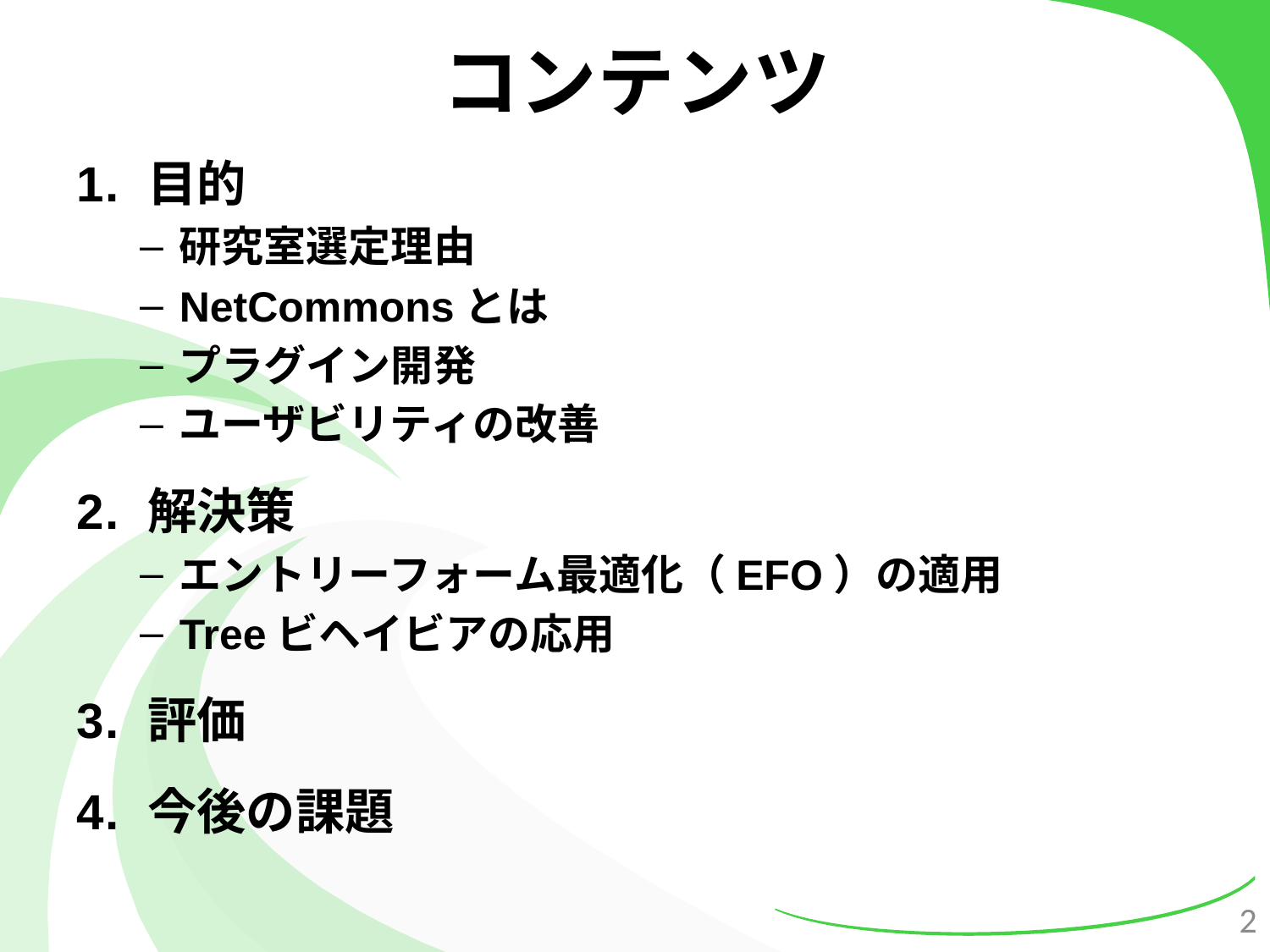

# コンテンツ
目的
研究室選定理由
NetCommonsとは
プラグイン開発
ユーザビリティの改善
解決策
エントリーフォーム最適化（EFO）の適用
Treeビヘイビアの応用
評価
今後の課題
2